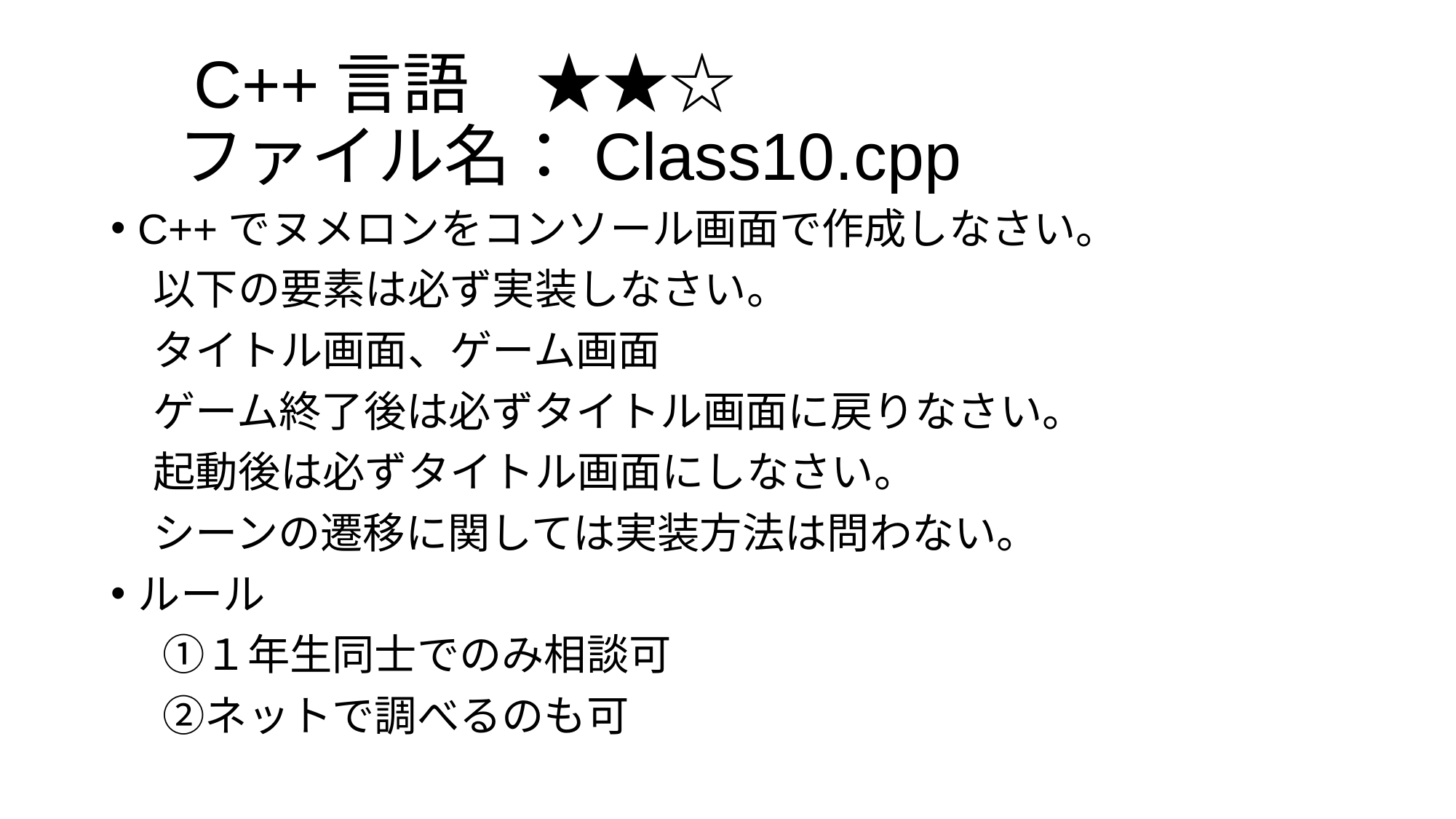

# C++言語　★★☆ 　ファイル名：Class10.cpp
C++でヌメロンをコンソール画面で作成しなさい。
　以下の要素は必ず実装しなさい。
　タイトル画面、ゲーム画面
　ゲーム終了後は必ずタイトル画面に戻りなさい。
　起動後は必ずタイトル画面にしなさい。
　シーンの遷移に関しては実装方法は問わない。
ルール
　 ①１年生同士でのみ相談可
　 ②ネットで調べるのも可